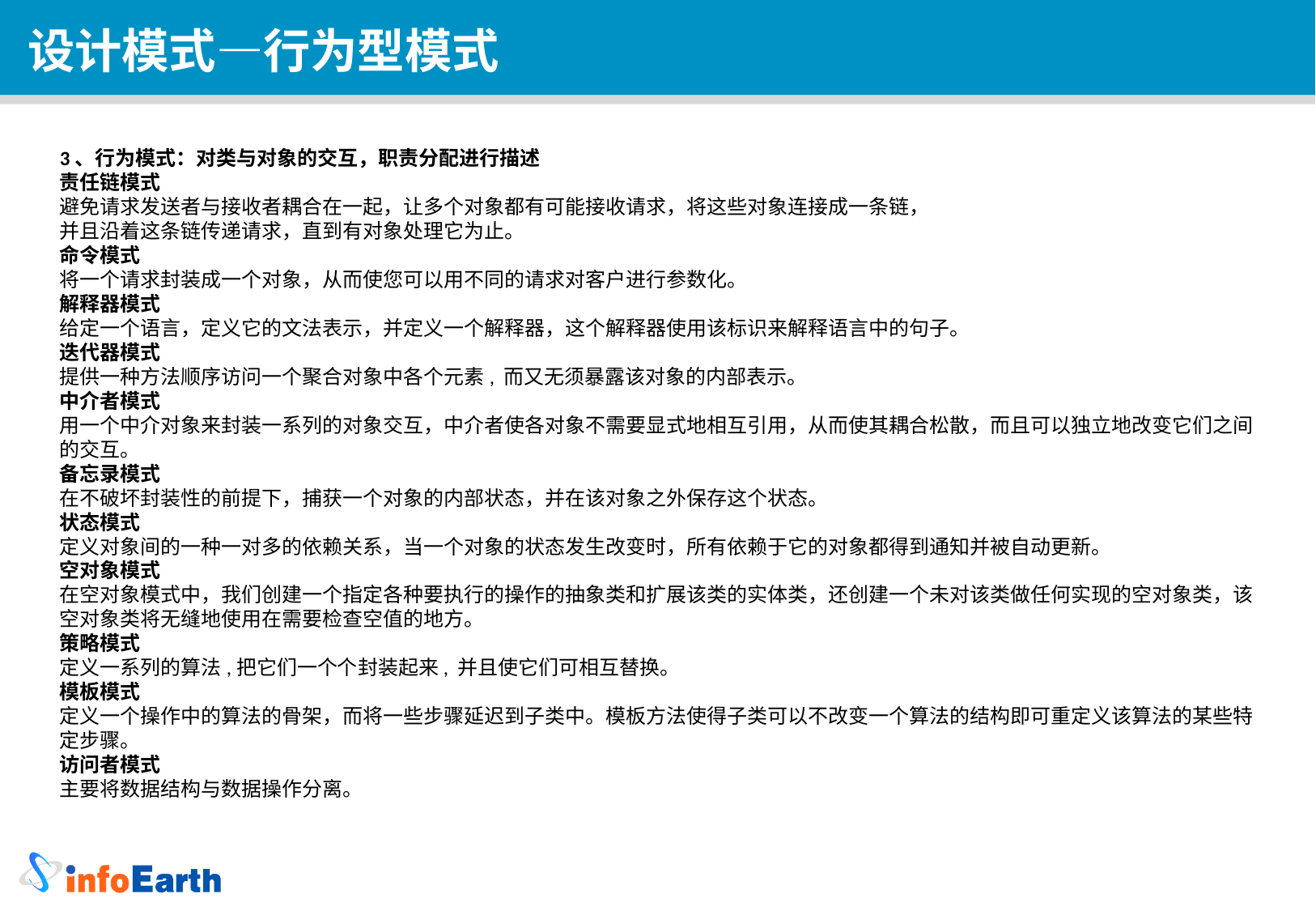

设计模式—行为型模式
3、行为模式：对类与对象的交互，职责分配进行描述
责任链模式
避免请求发送者与接收者耦合在一起，让多个对象都有可能接收请求，将这些对象连接成一条链，
并且沿着这条链传递请求，直到有对象处理它为止。
命令模式
将一个请求封装成一个对象，从而使您可以用不同的请求对客户进行参数化。
解释器模式
给定一个语言，定义它的文法表示，并定义一个解释器，这个解释器使用该标识来解释语言中的句子。
迭代器模式
提供一种方法顺序访问一个聚合对象中各个元素, 而又无须暴露该对象的内部表示。
中介者模式
用一个中介对象来封装一系列的对象交互，中介者使各对象不需要显式地相互引用，从而使其耦合松散，而且可以独立地改变它们之间的交互。
备忘录模式
在不破坏封装性的前提下，捕获一个对象的内部状态，并在该对象之外保存这个状态。
状态模式
定义对象间的一种一对多的依赖关系，当一个对象的状态发生改变时，所有依赖于它的对象都得到通知并被自动更新。
空对象模式
在空对象模式中，我们创建一个指定各种要执行的操作的抽象类和扩展该类的实体类，还创建一个未对该类做任何实现的空对象类，该空对象类将无缝地使用在需要检查空值的地方。
策略模式
定义一系列的算法,把它们一个个封装起来, 并且使它们可相互替换。
模板模式
定义一个操作中的算法的骨架，而将一些步骤延迟到子类中。模板方法使得子类可以不改变一个算法的结构即可重定义该算法的某些特定步骤。
访问者模式
主要将数据结构与数据操作分离。